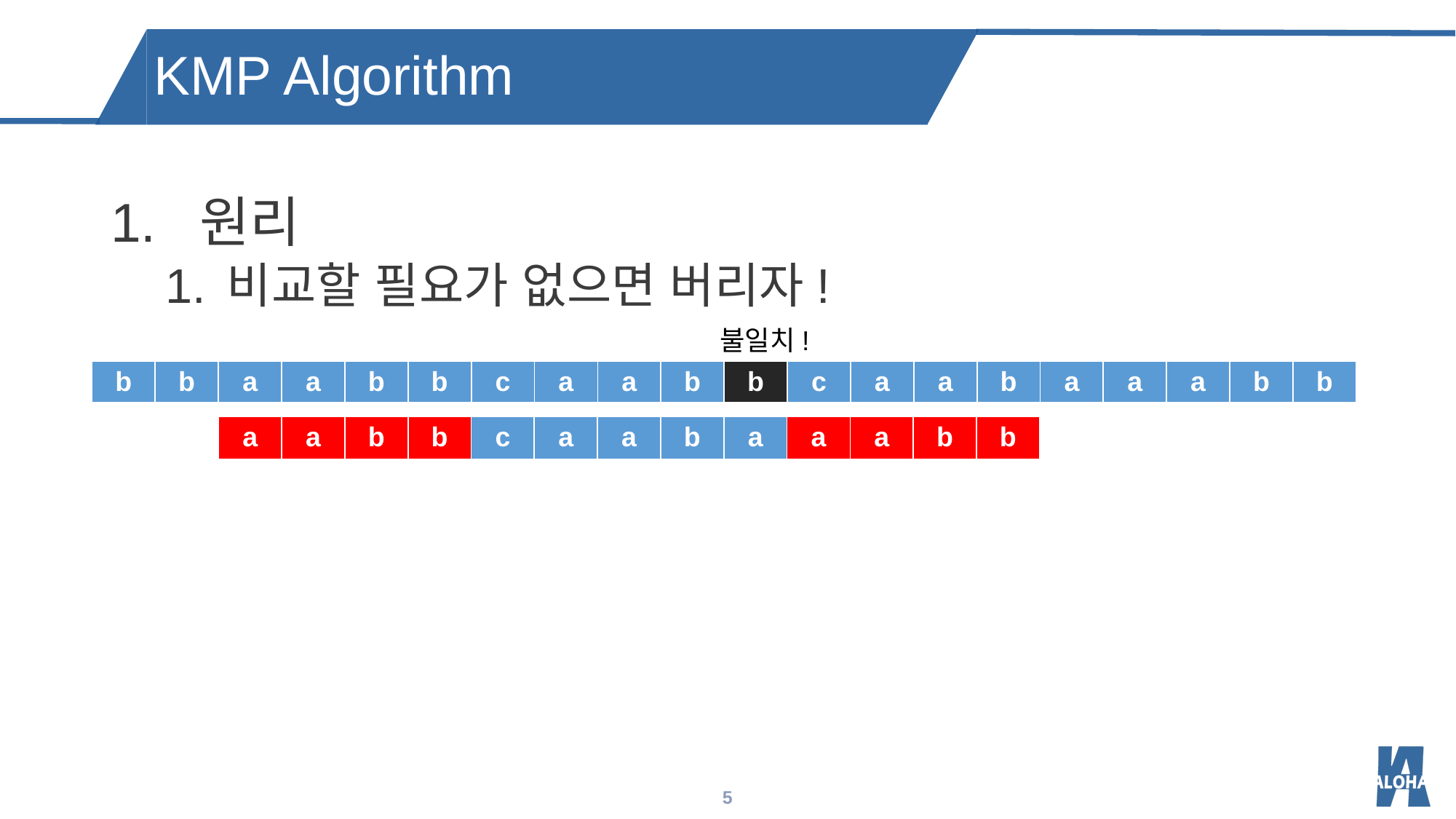

KMP Algorithm
원리
비교할 필요가 없으면 버리자!
불일치!
| b | b | a | a | b | b | c | a | a | b | b | c | a | a | b | a | a | a | b | b |
| --- | --- | --- | --- | --- | --- | --- | --- | --- | --- | --- | --- | --- | --- | --- | --- | --- | --- | --- | --- |
| a | a | b | b | c | a | a | b | a | a | a | b | b |
| --- | --- | --- | --- | --- | --- | --- | --- | --- | --- | --- | --- | --- |
5